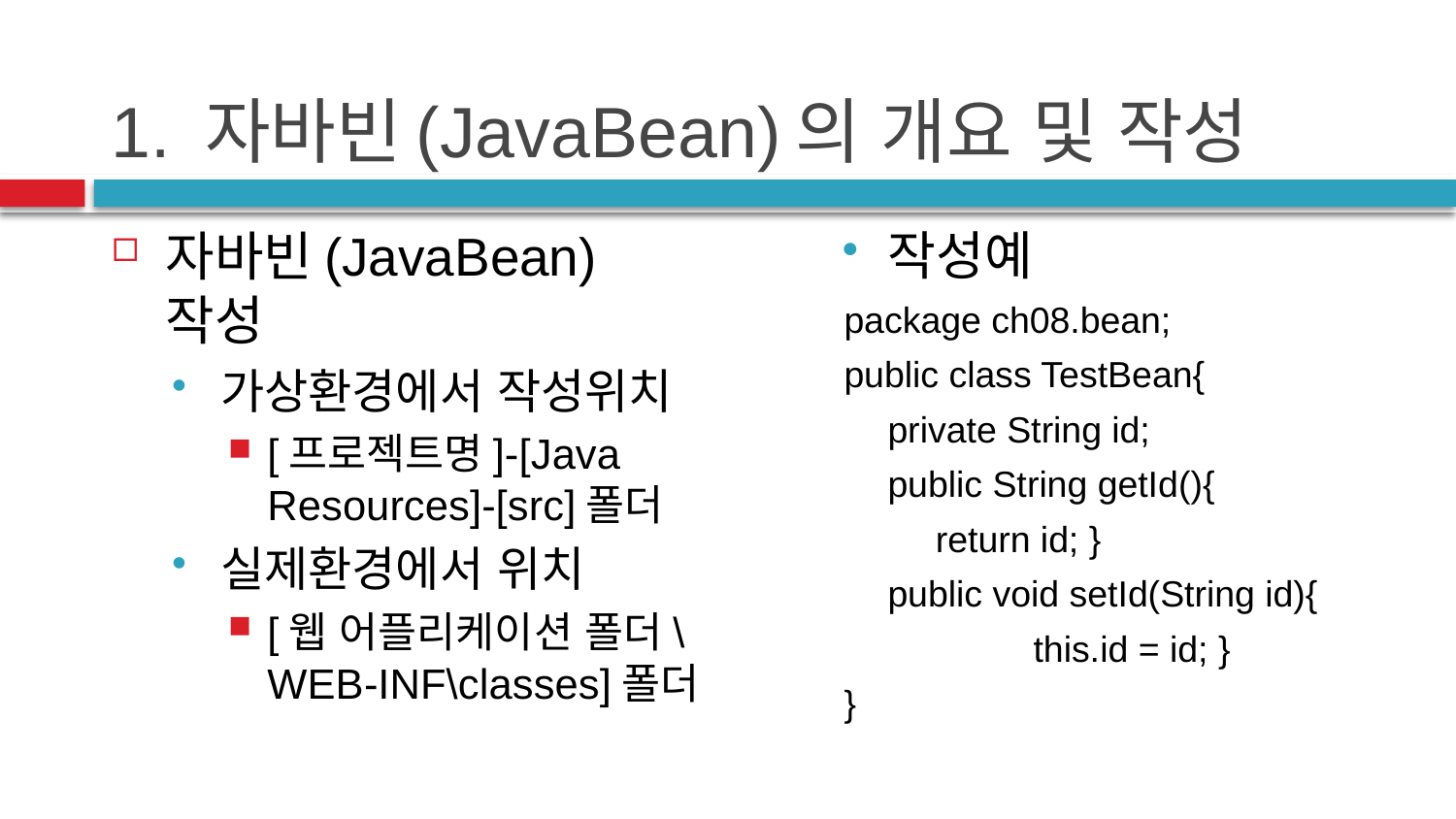

# 1. 자바빈(JavaBean)의 개요 및 작성
작성예
package ch08.bean;
public class TestBean{
 	private String id;
	public String getId(){
         return id; }
  	public void setId(String id){
 		this.id = id; }
}
자바빈(JavaBean) 작성
가상환경에서 작성위치
[프로젝트명]-[Java Resources]-[src]폴더
실제환경에서 위치
[웹 어플리케이션 폴더\WEB-INF\classes]폴더